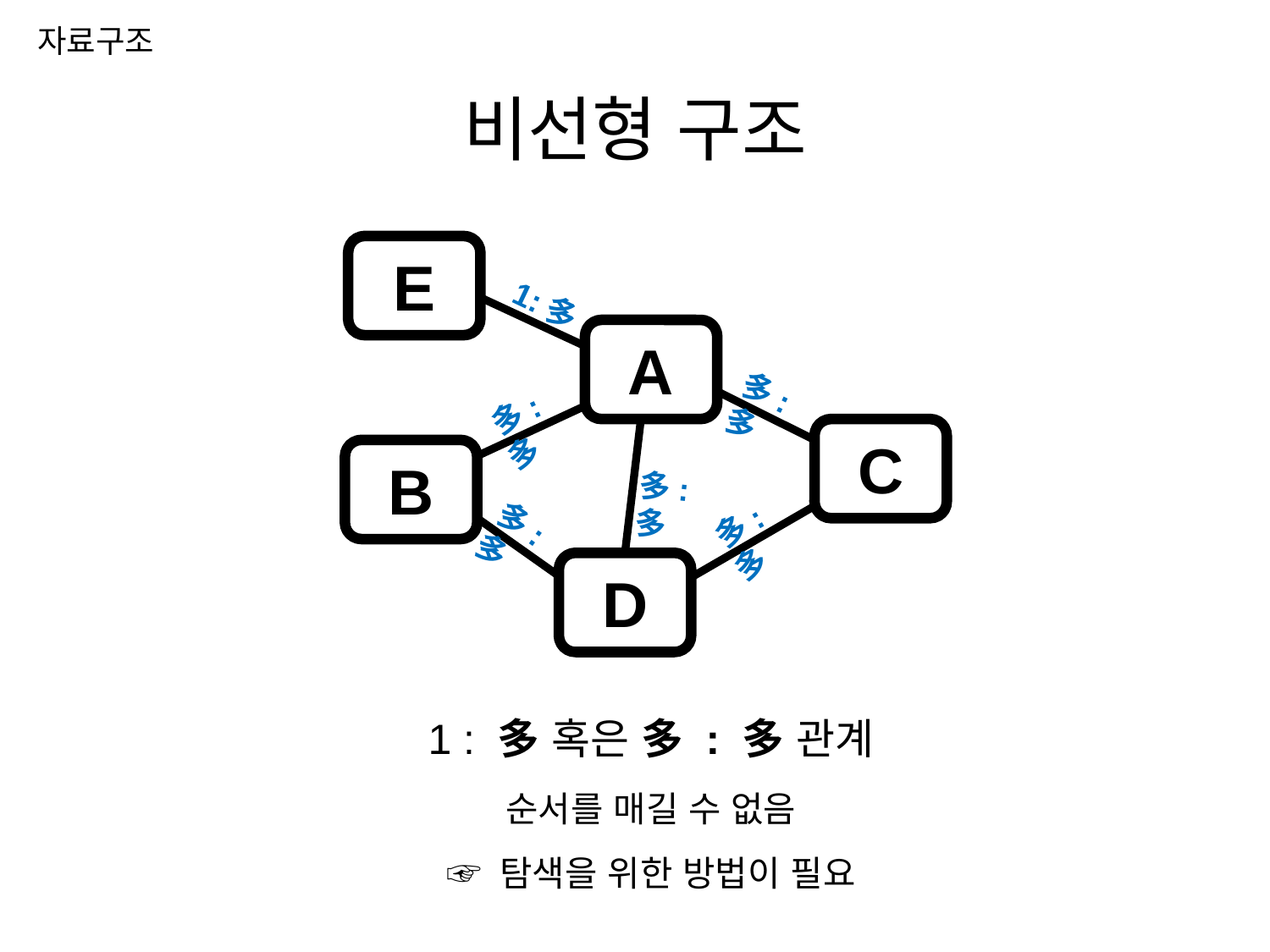

자료구조
# 비선형 구조
E
1:多
A
多:多
多:多
C
B
多:多
多:多
多:多
D
1 : 多 혹은 多 : 多 관계
순서를 매길 수 없음
☞ 탐색을 위한 방법이 필요